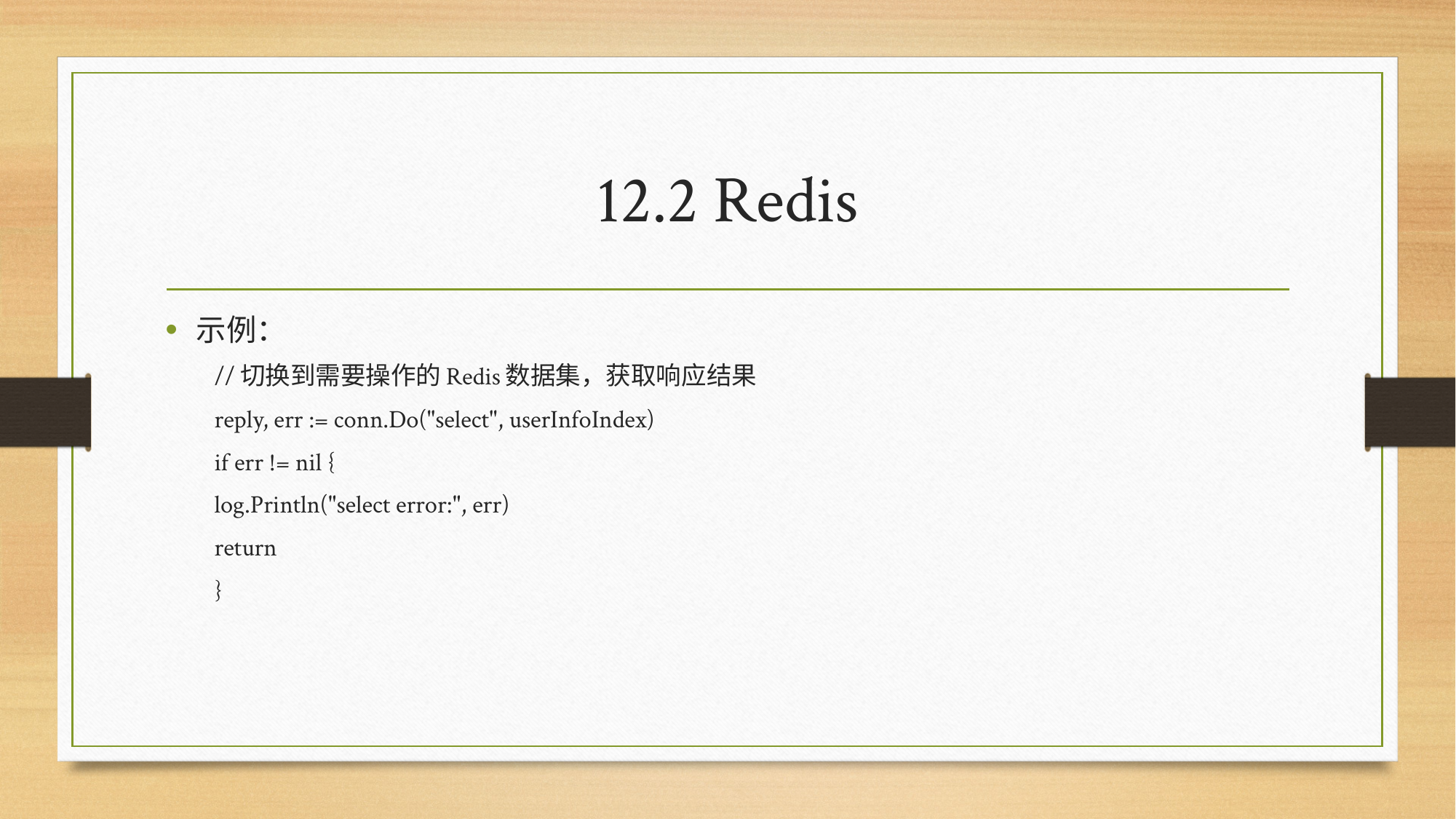

# 12.2 Redis
示例：
	//切换到需要操作的Redis数据集，获取响应结果
	reply, err := conn.Do("select", userInfoIndex)
	if err != nil {
		log.Println("select error:", err)
		return
	}